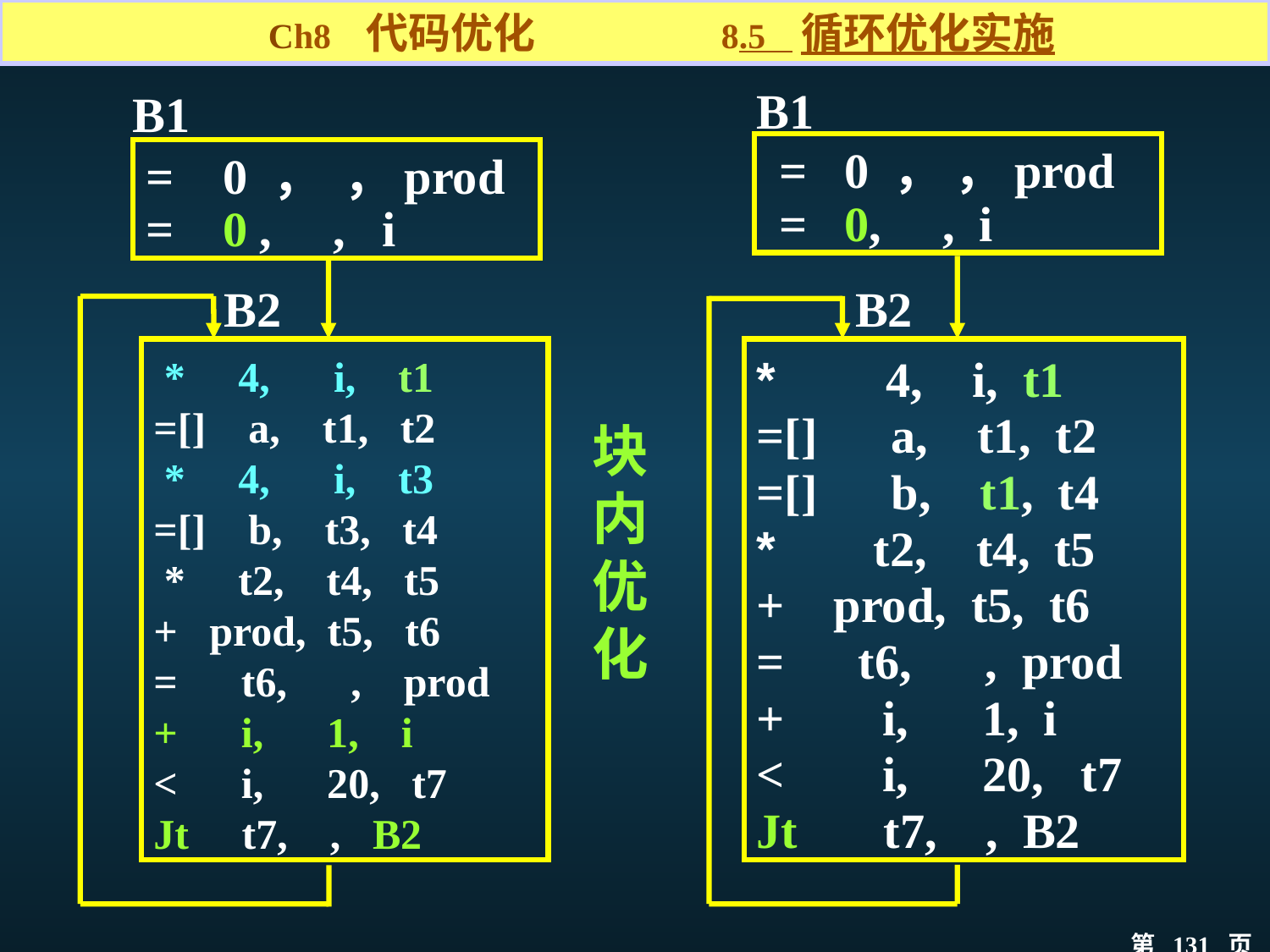

Ch8   代码优化                      8.5   循环优化实施
B1
B1
 =   0 ， ，prod
 =   0,     ,  i
=    0 ，  ，prod
=    0 ,     ,   i

 *     4,      i,    t1
=[]    a,    t1,   t2
 *     4,      i,    t3
=[]    b,    t3,   t4
 *     t2,    t4,   t5
+   prod,  t5,   t6
=      t6,      ,    prod
+      i,      1,    i
<      i,      20,   t7
Jt     t7,    ,   B2

B2
B2

*         4,    i,  t1
=[]      a,    t1,  t2
=[]      b,    t1,  t4
*        t2,    t4,  t5
+    prod,  t5,  t6
=      t6,      ,  prod
+        i,      1,  i
<        i,      20,   t7
Jt       t7,    ,  B2
块内优化